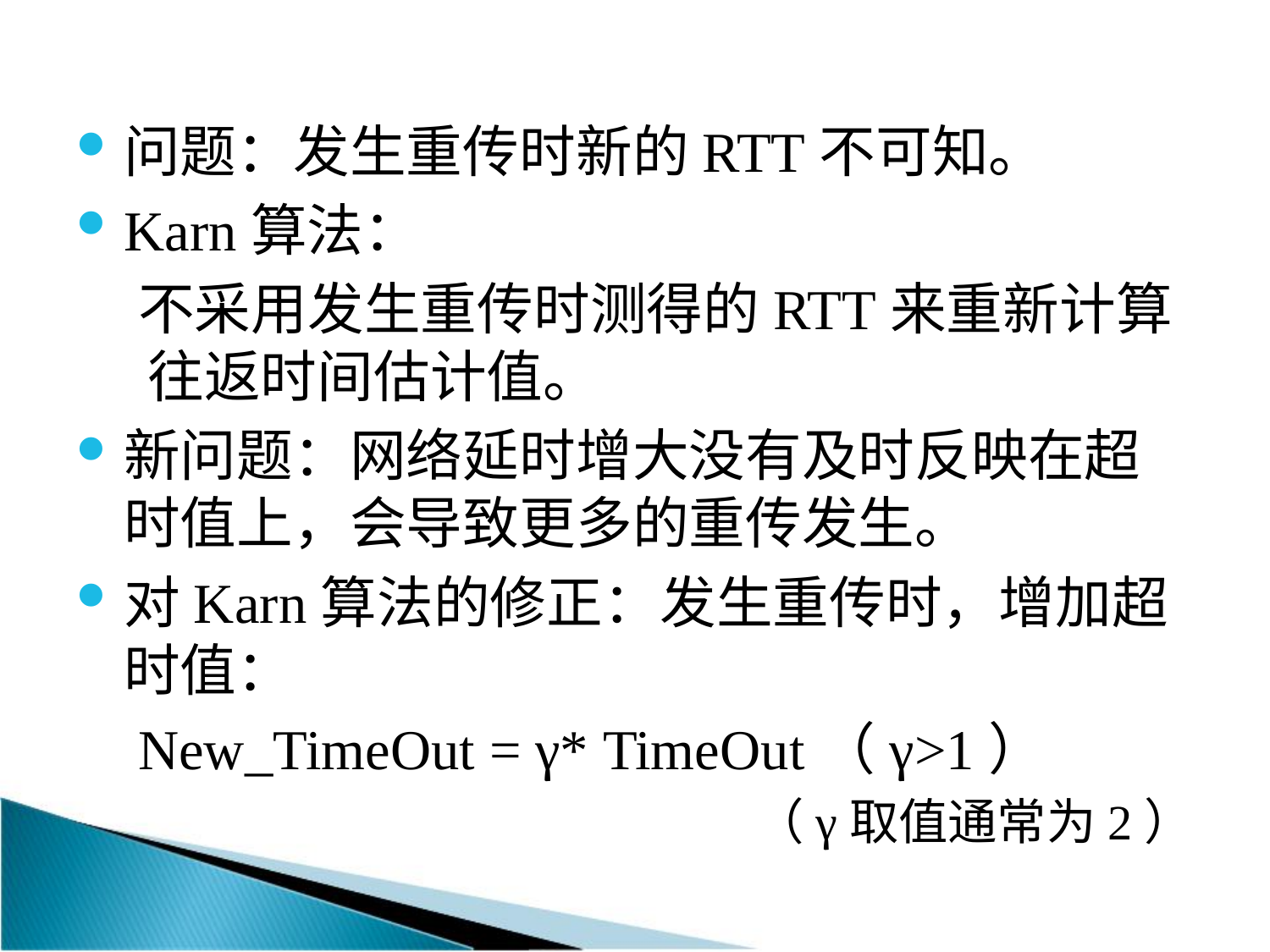

问题：发生重传时新的RTT不可知。
Karn算法：
不采用发生重传时测得的RTT来重新计算往返时间估计值。
新问题：网络延时增大没有及时反映在超时值上，会导致更多的重传发生。
对Karn算法的修正：发生重传时，增加超时值：
New_TimeOut = γ* TimeOut（γ>1）
（γ取值通常为2）